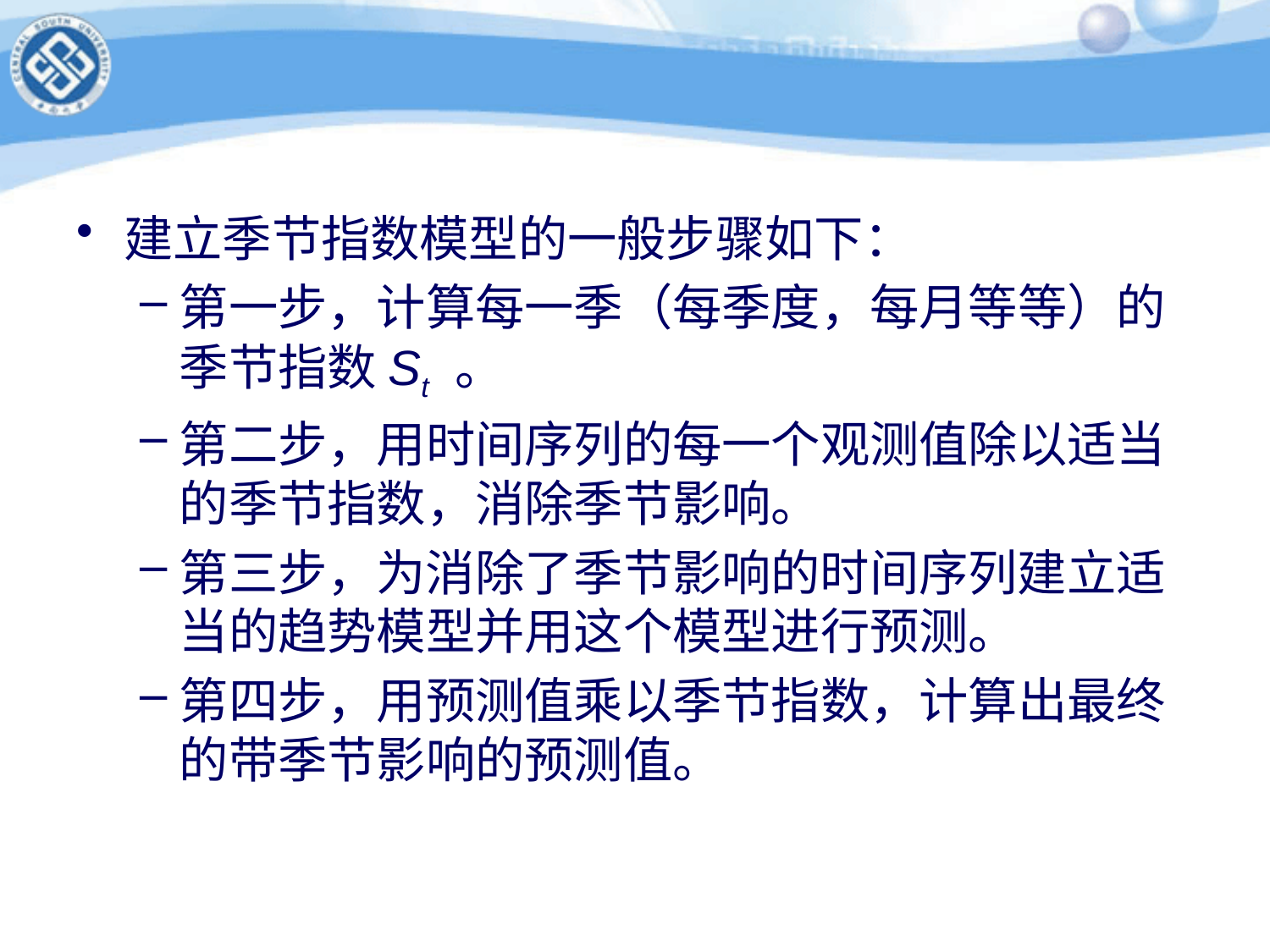

建立季节指数模型的一般步骤如下：
第一步，计算每一季（每季度，每月等等）的季节指数St 。
第二步，用时间序列的每一个观测值除以适当的季节指数，消除季节影响。
第三步，为消除了季节影响的时间序列建立适当的趋势模型并用这个模型进行预测。
第四步，用预测值乘以季节指数，计算出最终的带季节影响的预测值。